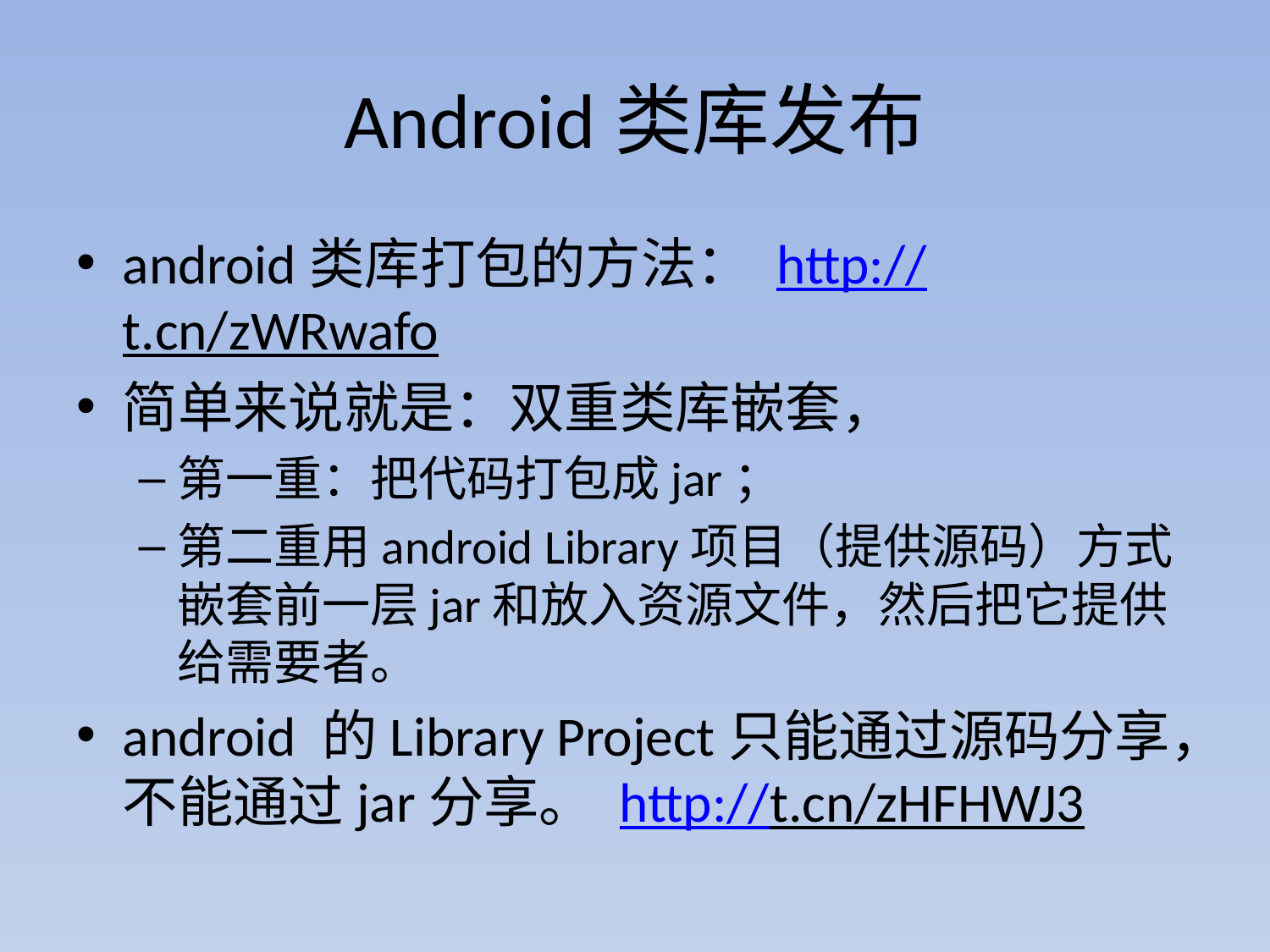

# Android类库发布
android类库打包的方法： http://t.cn/zWRwafo
简单来说就是：双重类库嵌套，
第一重：把代码打包成jar；
第二重用android Library项目（提供源码）方式嵌套前一层jar和放入资源文件，然后把它提供给需要者。
android 的Library Project只能通过源码分享，不能通过jar分享。 http://t.cn/zHFHWJ3